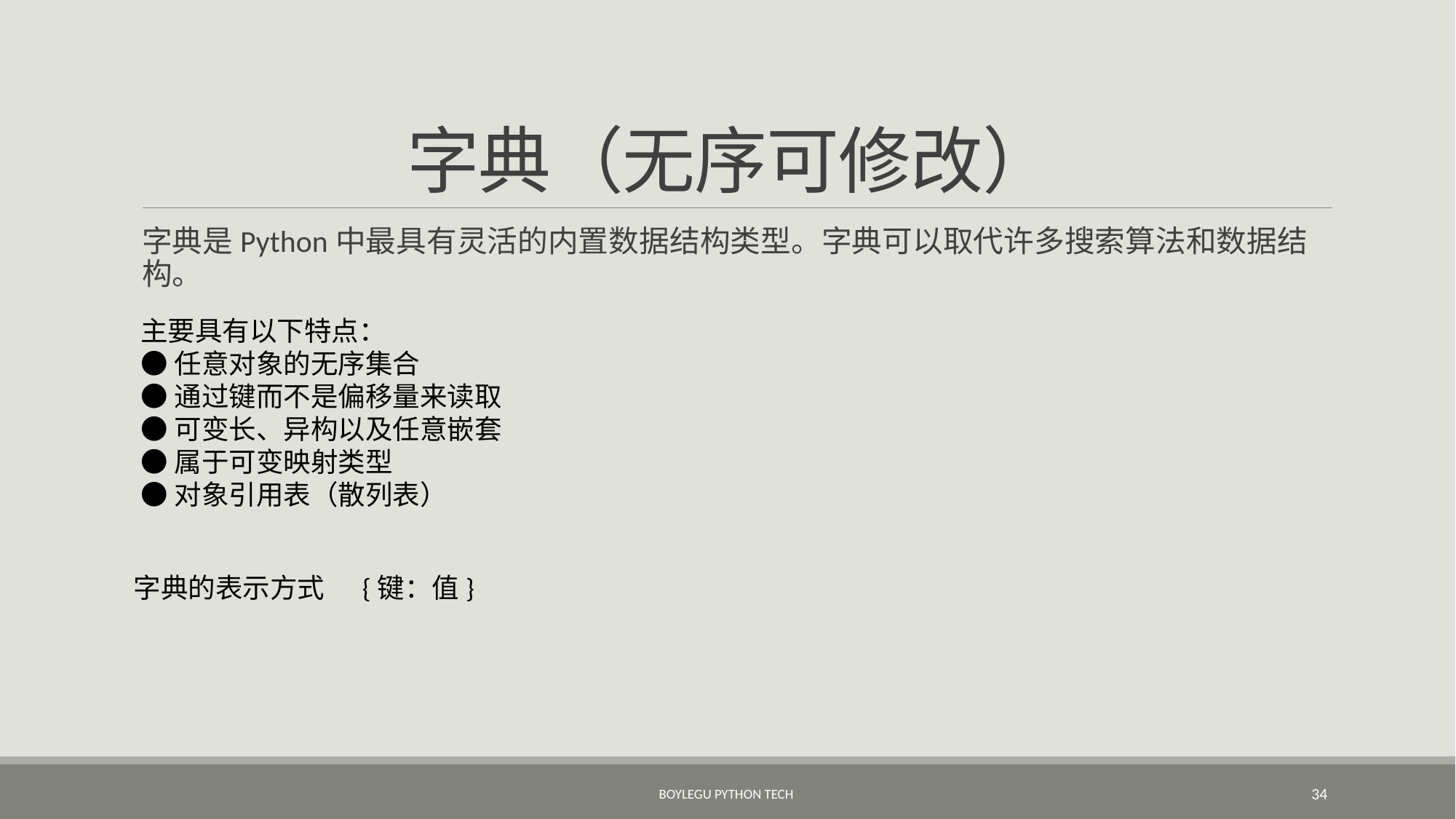

# 字典（无序可修改）
字典是Python中最具有灵活的内置数据结构类型。字典可以取代许多搜索算法和数据结构。

主要具有以下特点：
●任意对象的无序集合
●通过键而不是偏移量来读取
●可变长、异构以及任意嵌套
●属于可变映射类型
●对象引用表（散列表）
字典的表示方式     {键：值}
BoyleGu Python Tech
34